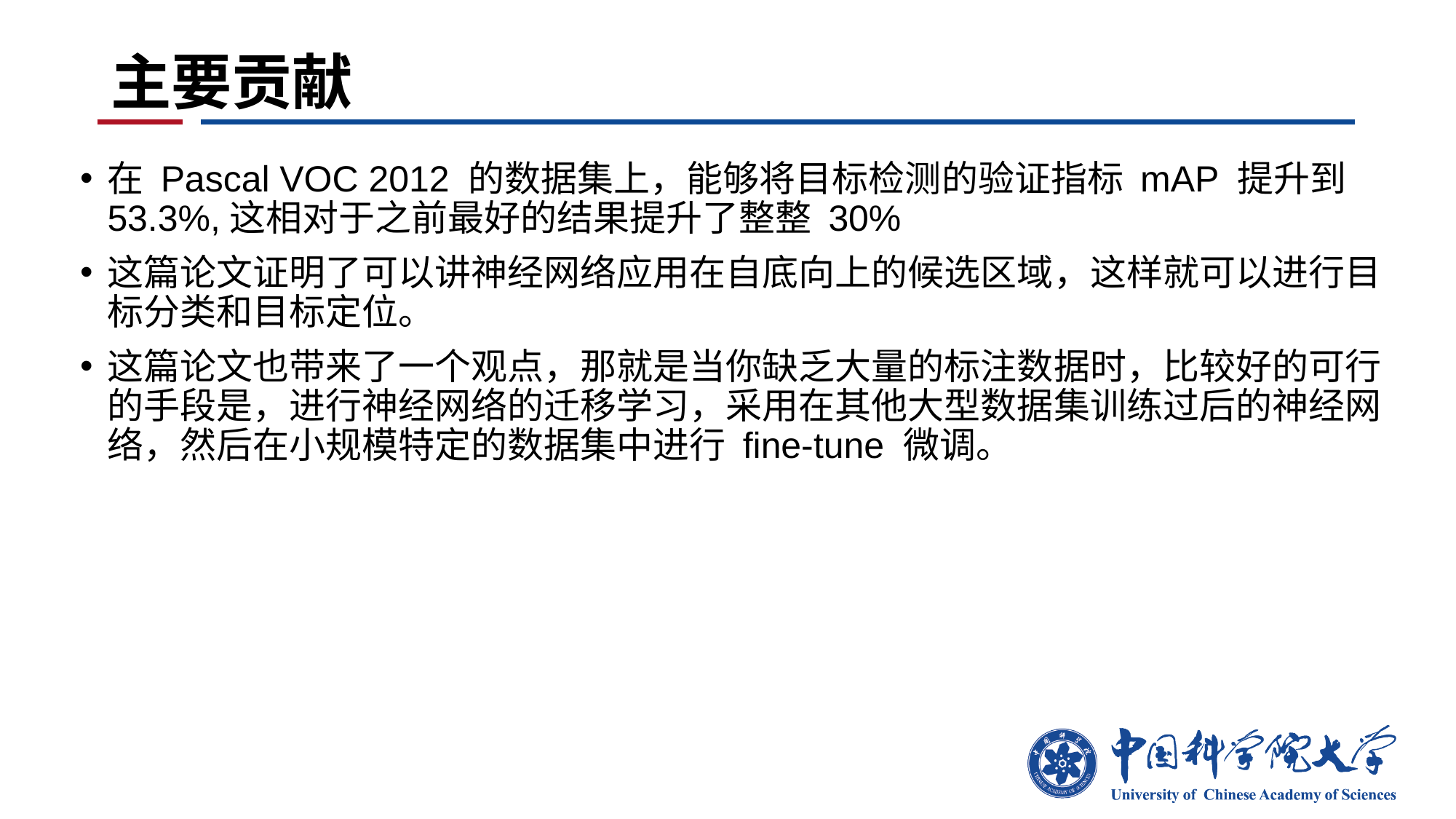

# 主要贡献
在 Pascal VOC 2012 的数据集上，能够将目标检测的验证指标 mAP 提升到 53.3%,这相对于之前最好的结果提升了整整 30%
这篇论文证明了可以讲神经网络应用在自底向上的候选区域，这样就可以进行目标分类和目标定位。
这篇论文也带来了一个观点，那就是当你缺乏大量的标注数据时，比较好的可行的手段是，进行神经网络的迁移学习，采用在其他大型数据集训练过后的神经网络，然后在小规模特定的数据集中进行 fine-tune 微调。